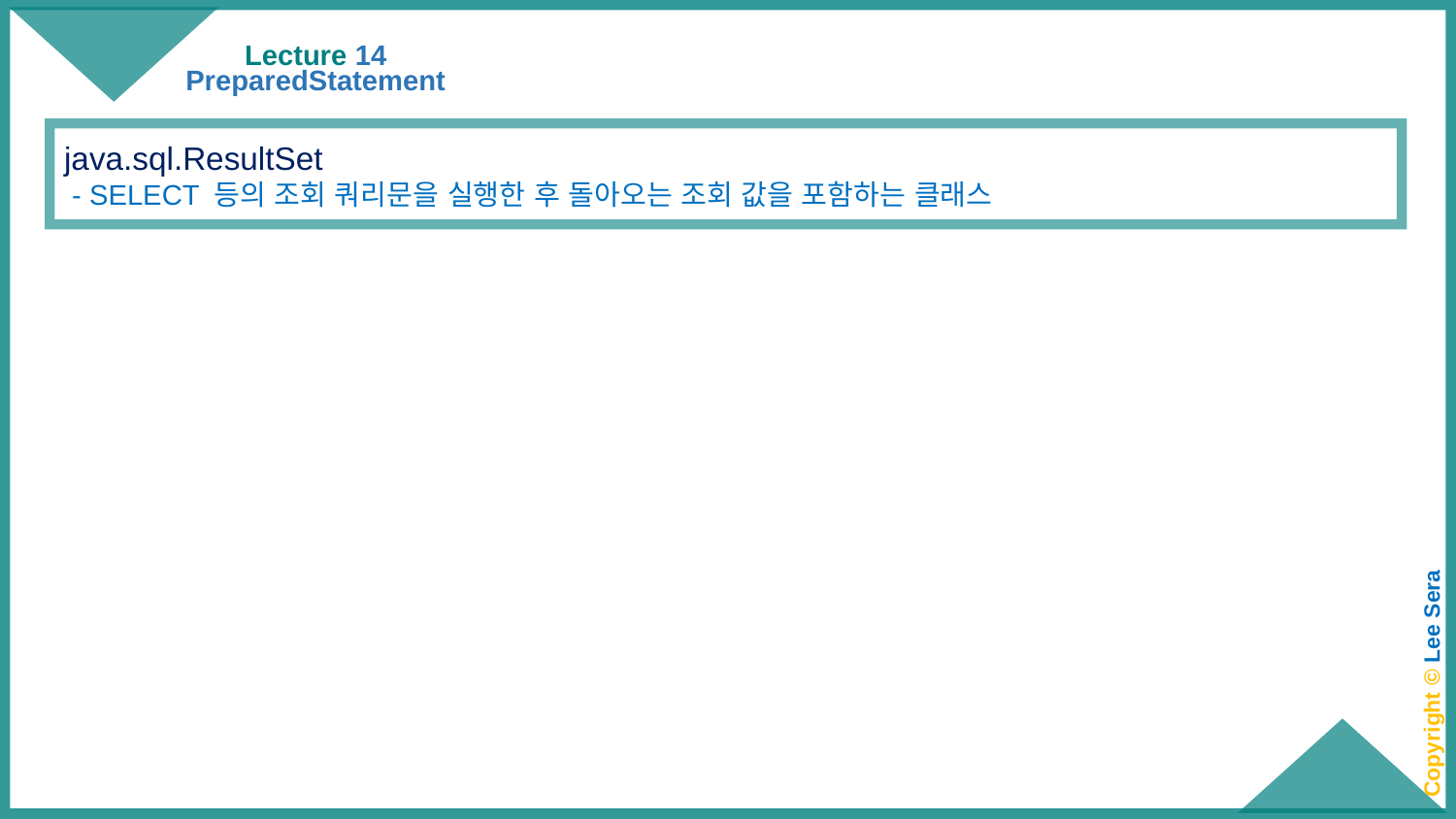

# Lecture 14
PreparedStatement
java.sql.ResultSet
 - SELECT 등의 조회 쿼리문을 실행한 후 돌아오는 조회 값을 포함하는 클래스
Copyright © Lee Sera